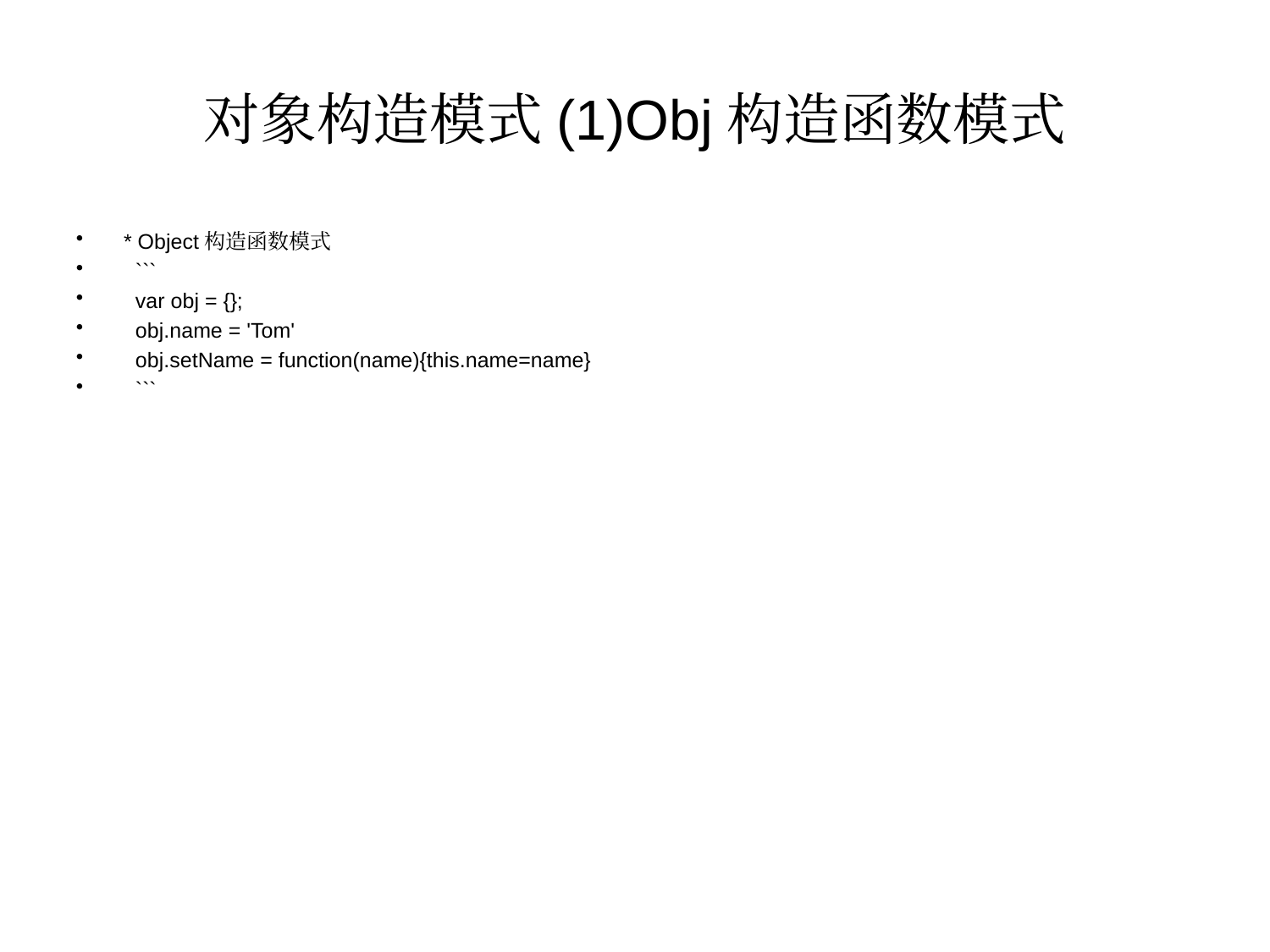

# 对象构造模式(1)Obj构造函数模式
* Object构造函数模式
  ```
  var obj = {};
  obj.name = 'Tom'
  obj.setName = function(name){this.name=name}
  ```